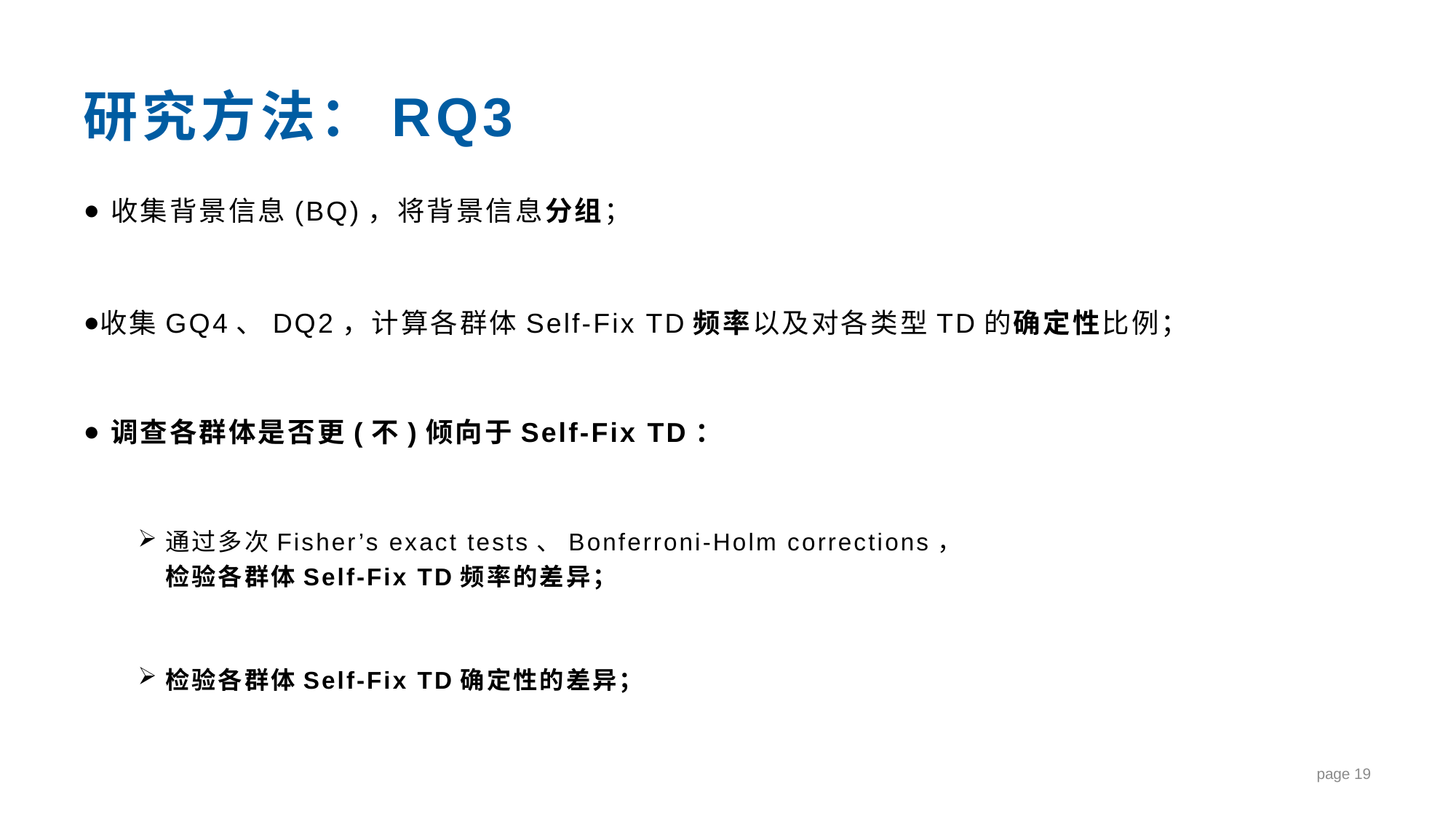

# 研究方法：RQ3
收集背景信息(BQ)，将背景信息分组；

收集GQ4、DQ2，计算各群体Self-Fix TD频率以及对各类型TD的确定性比例；

调查各群体是否更(不)倾向于Self-Fix TD：

通过多次Fisher’s exact tests、Bonferroni-Holm corrections，
检验各群体Self-Fix TD频率的差异；

检验各群体Self-Fix TD确定性的差异；
page 19